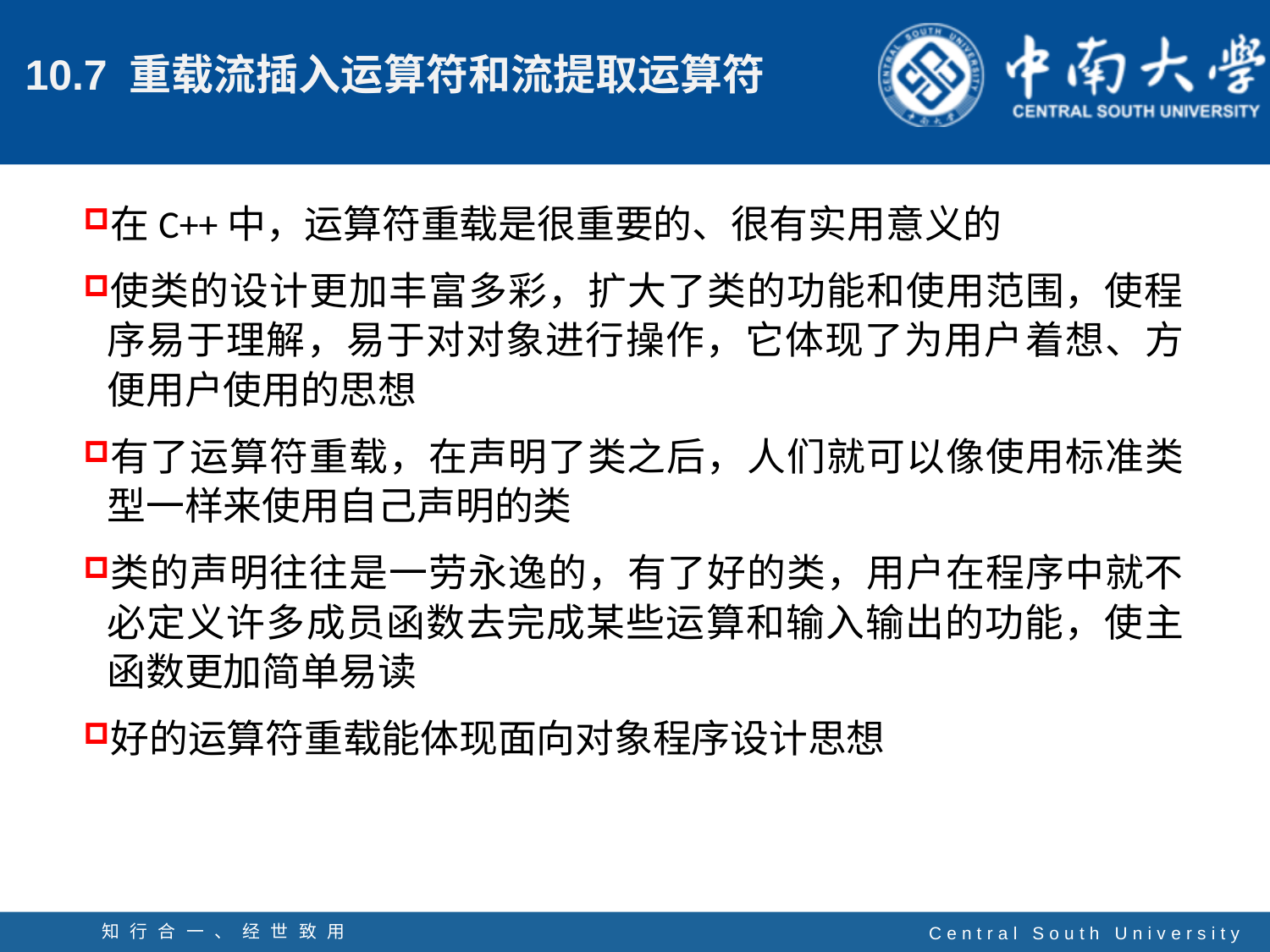

在C++中，运算符重载是很重要的、很有实用意义的
使类的设计更加丰富多彩，扩大了类的功能和使用范围，使程序易于理解，易于对对象进行操作，它体现了为用户着想、方便用户使用的思想
有了运算符重载，在声明了类之后，人们就可以像使用标准类型一样来使用自己声明的类
类的声明往往是一劳永逸的，有了好的类，用户在程序中就不必定义许多成员函数去完成某些运算和输入输出的功能，使主函数更加简单易读
好的运算符重载能体现面向对象程序设计思想

知行合一、经世致用
自强不息 厚德载物
Central South University